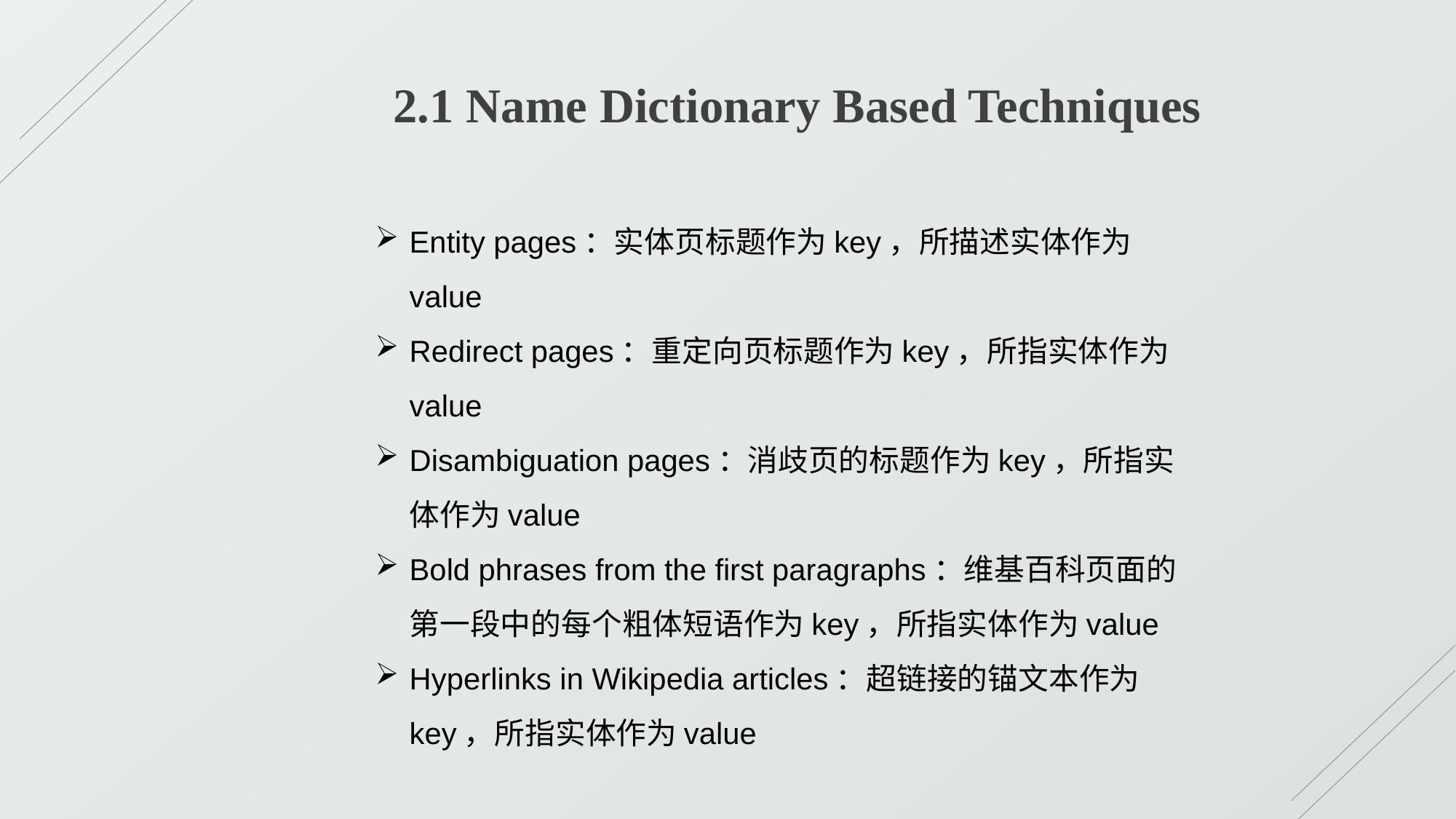

2.1 Name Dictionary Based Techniques
Entity pages：实体页标题作为key，所描述实体作为value
Redirect pages：重定向页标题作为key，所指实体作为value
Disambiguation pages：消歧页的标题作为key，所指实体作为value
Bold phrases from the first paragraphs：维基百科页面的第一段中的每个粗体短语作为key，所指实体作为value
Hyperlinks in Wikipedia articles：超链接的锚文本作为key，所指实体作为value